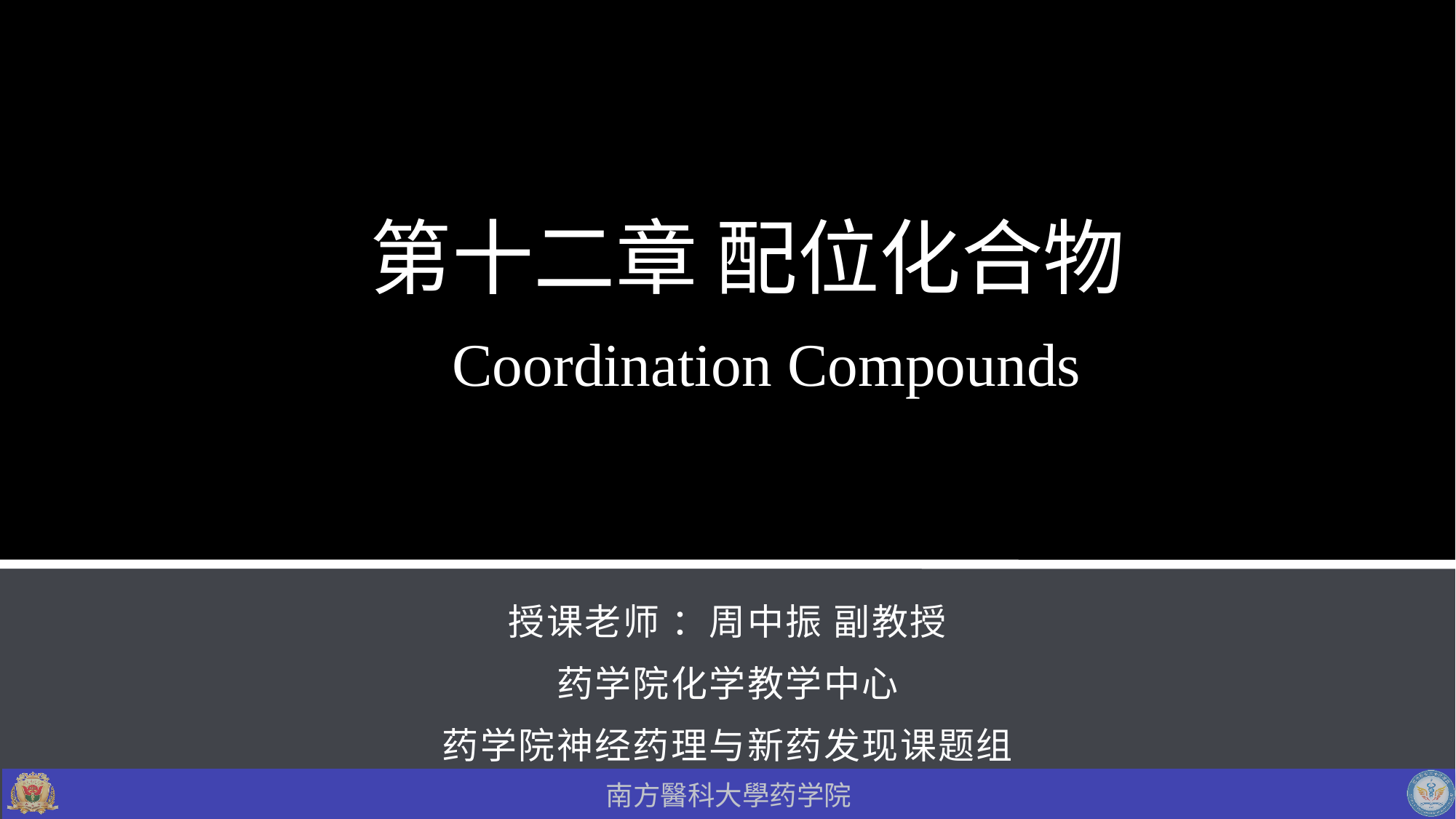

# 第十二章 配位化合物 Coordination Compounds
授课老师 ：周中振 副教授
药学院化学教学中心
药学院神经药理与新药发现课题组